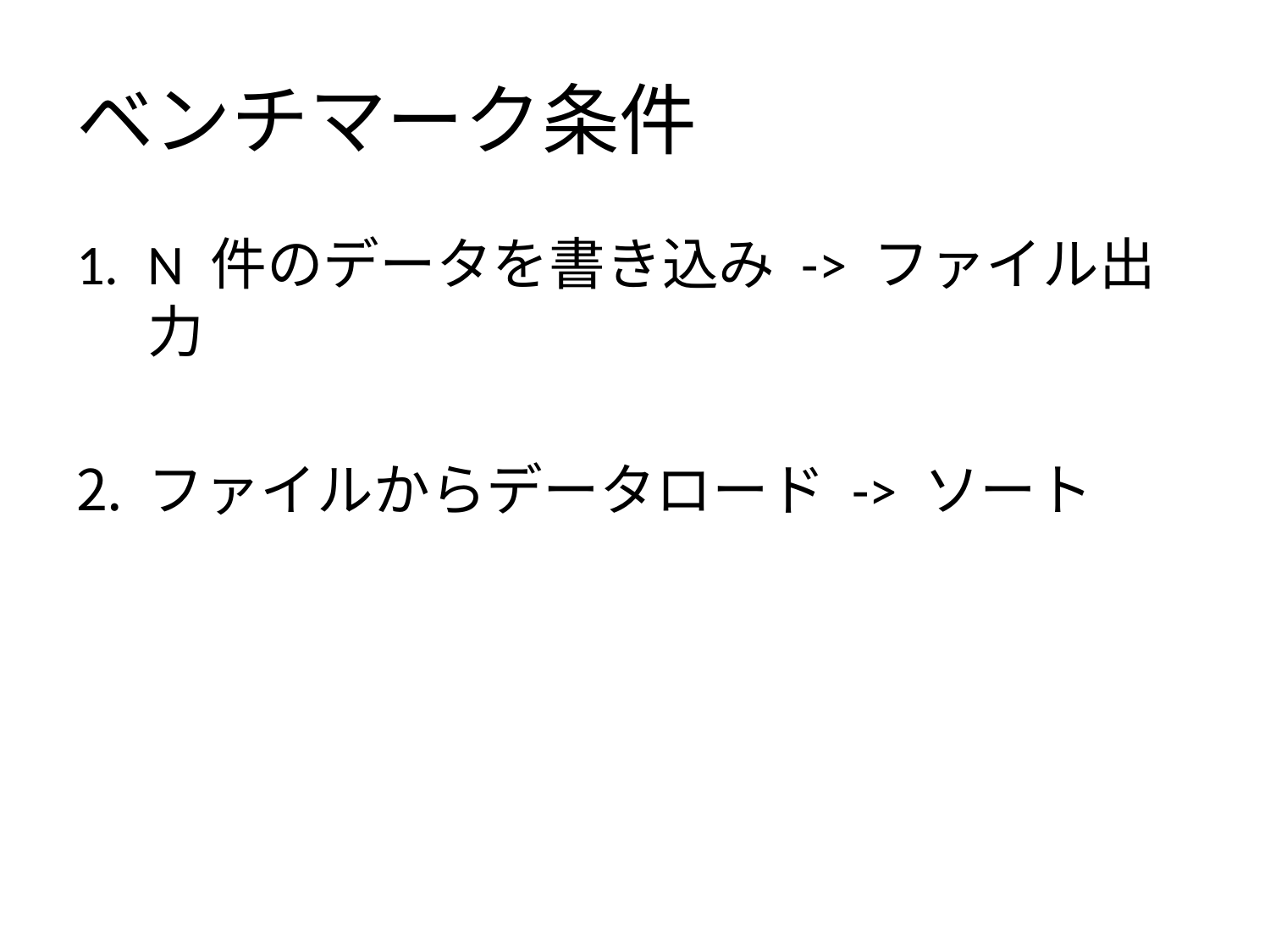

# ベンチマーク条件
N 件のデータを書き込み -> ファイル出力

ファイルからデータロード -> ソート